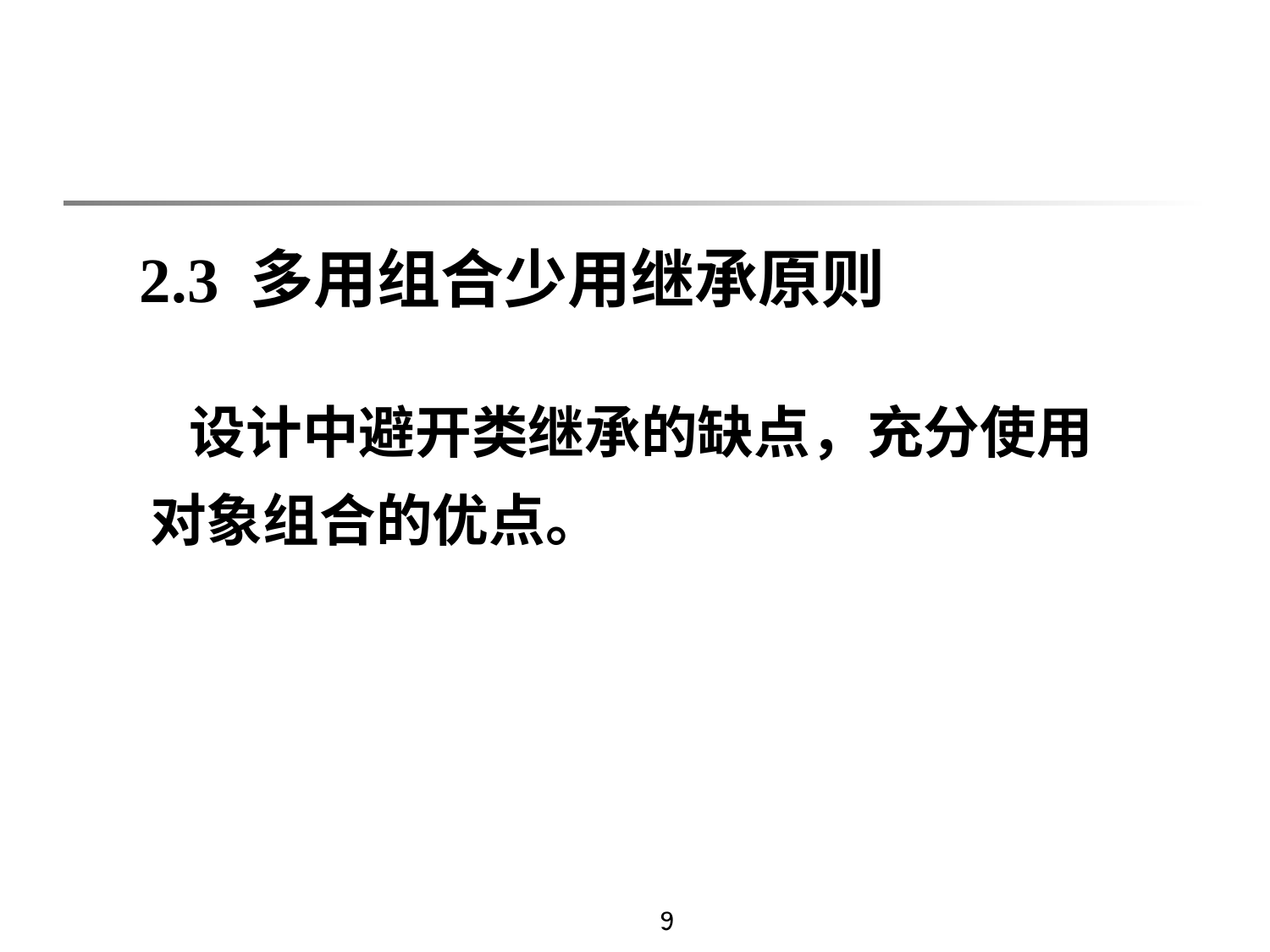

2.3 多用组合少用继承原则
  设计中避开类继承的缺点，充分使用对象组合的优点。

9